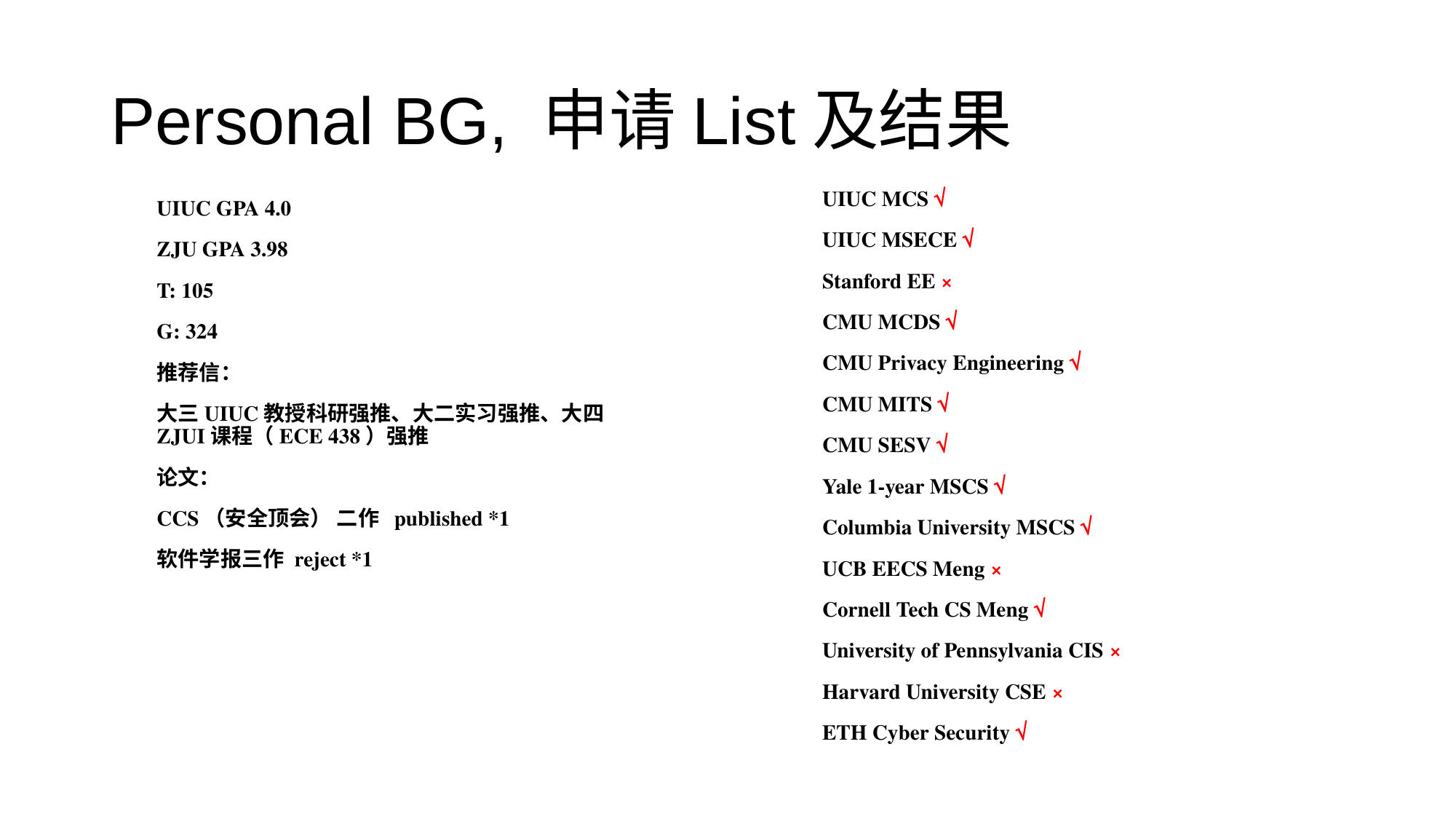

# Personal BG, 申请List及结果
UIUC MCS √
UIUC MSECE √
Stanford EE ×
CMU MCDS √
CMU Privacy Engineering √
CMU MITS √
CMU SESV √
Yale 1-year MSCS √
Columbia University MSCS √
UCB EECS Meng ×
Cornell Tech CS Meng √
University of Pennsylvania CIS ×
Harvard University CSE ×
ETH Cyber Security √
UIUC GPA 4.0
ZJU GPA 3.98
T: 105
G: 324
推荐信：
大三UIUC教授科研强推、大二实习强推、大四ZJUI课程（ECE 438）强推
论文：
CCS（安全顶会） 二作  published *1
软件学报三作 reject *1